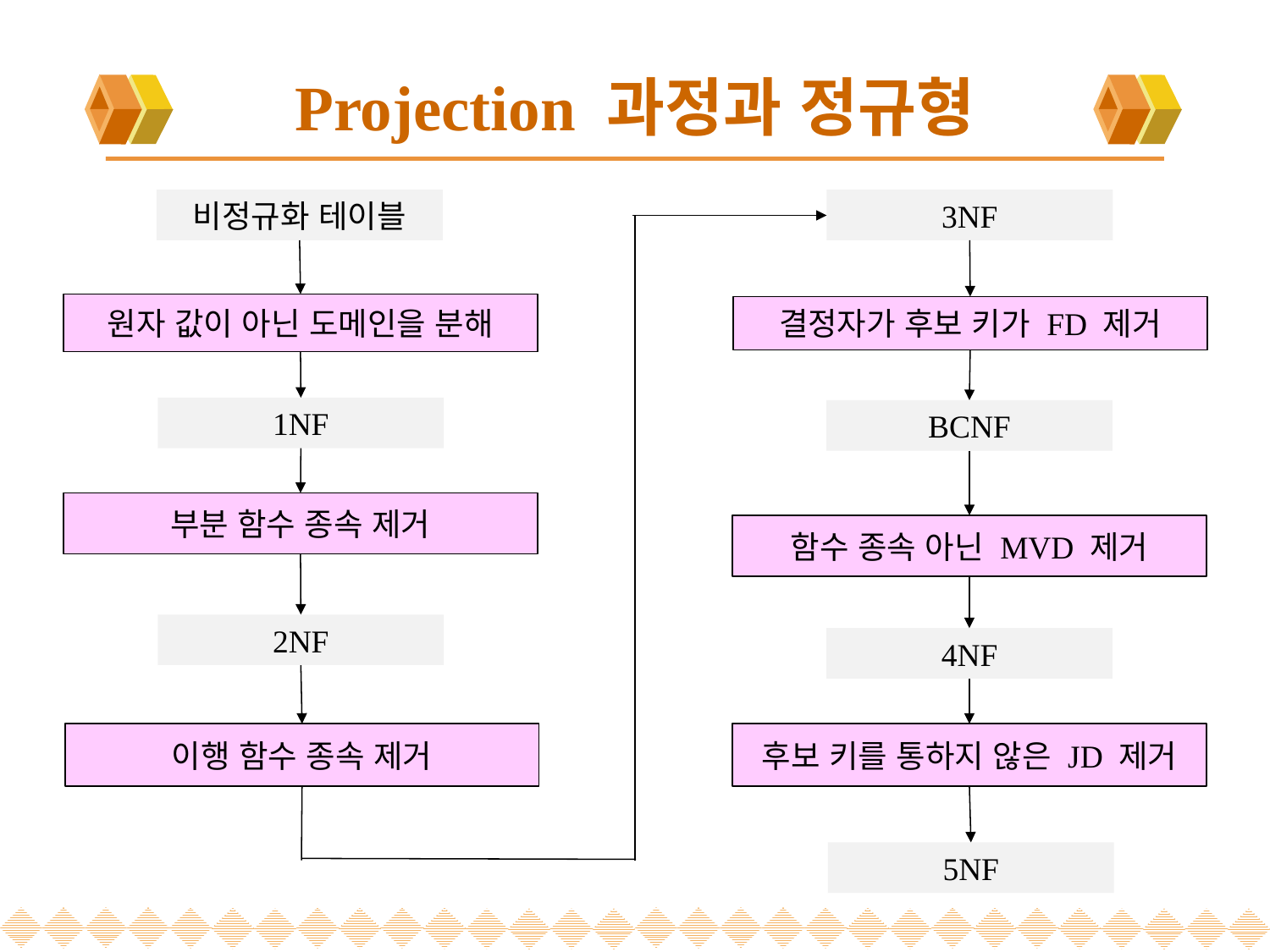

# Projection 과정과 정규형
비정규화 테이블
3NF
원자 값이 아닌 도메인을 분해
결정자가 후보 키가 FD 제거
1NF
BCNF
부분 함수 종속 제거
함수 종속 아닌 MVD 제거
2NF
4NF
이행 함수 종속 제거
후보 키를 통하지 않은 JD 제거
5NF